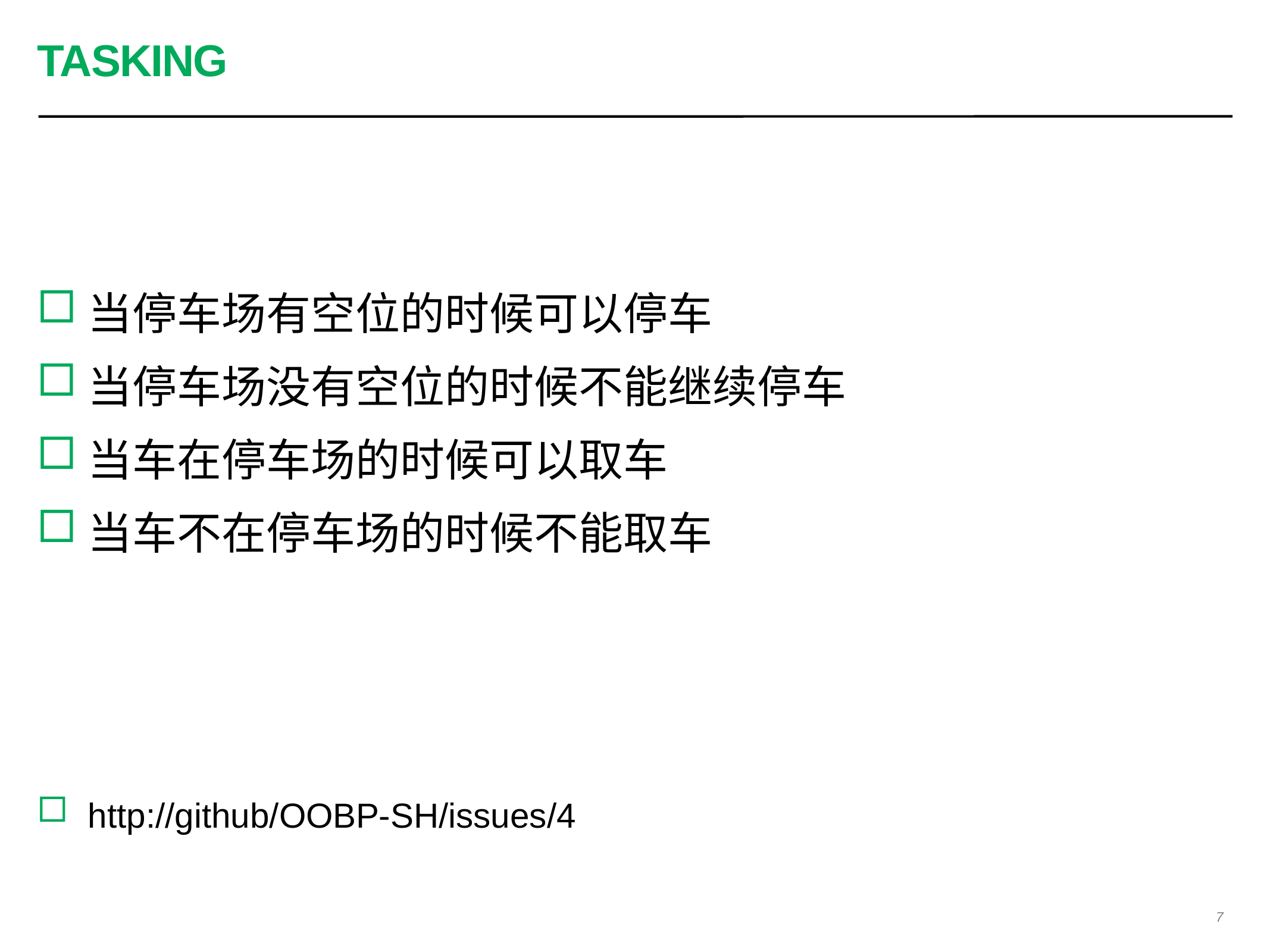

# Tasking

当停车场有空位的时候可以停车
当停车场没有空位的时候不能继续停车
当车在停车场的时候可以取车
当车不在停车场的时候不能取车

http://github/OOBP-SH/issues/4
7